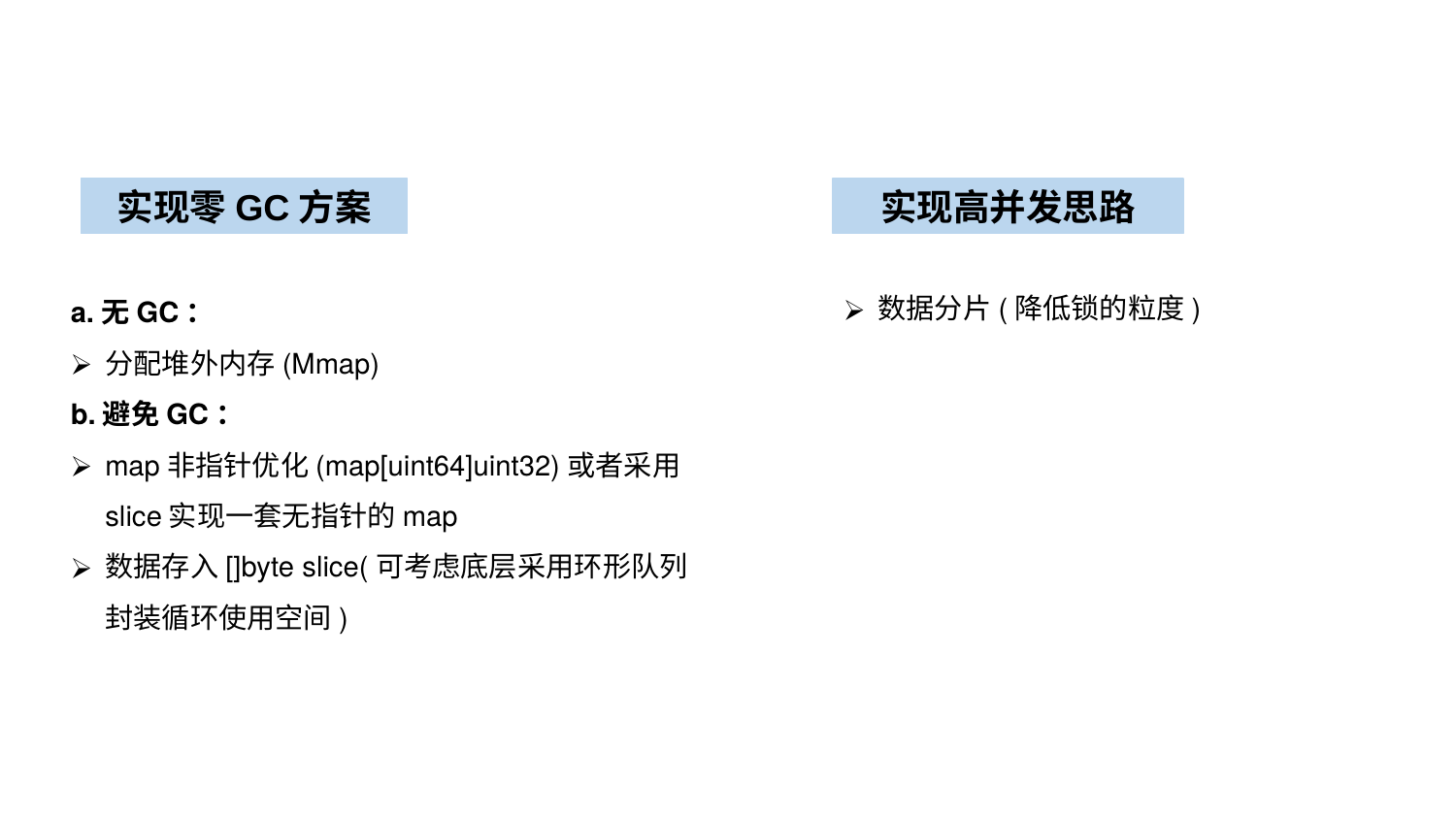

实现高并发思路
实现零GC方案
a.无GC：
分配堆外内存(Mmap)
b.避免GC：
map非指针优化(map[uint64]uint32)或者采用slice实现一套无指针的map
数据存入[]byte slice(可考虑底层采用环形队列封装循环使用空间)
数据分片(降低锁的粒度)